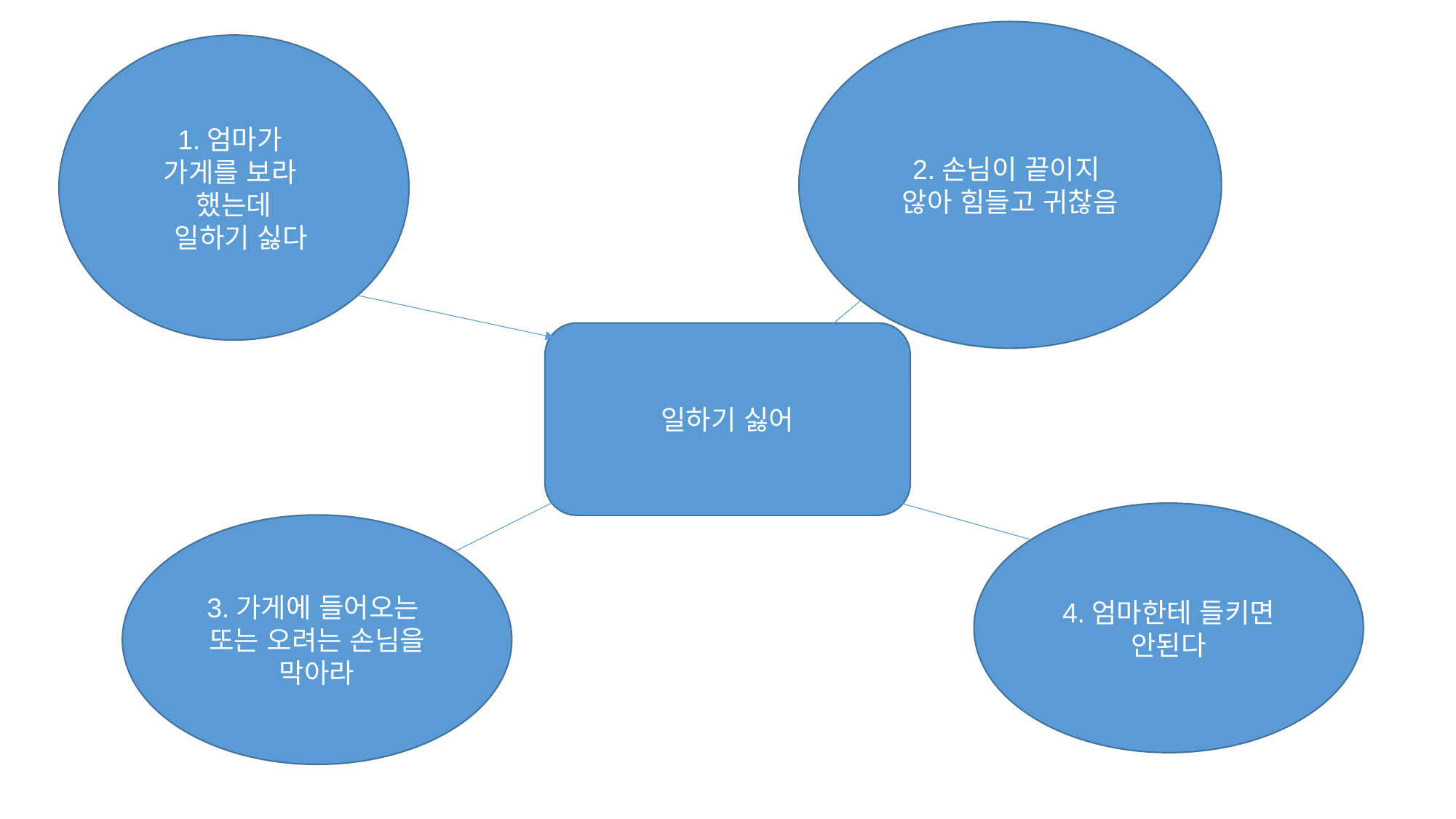

2.손님이 끝이지
않아 힘들고 귀찮음
1.엄마가
가게를 보라
했는데
 일하기 싫다
일하기 싫어
4.엄마한테 들키면 안된다
3.가게에 들어오는
또는 오려는 손님을 막아라